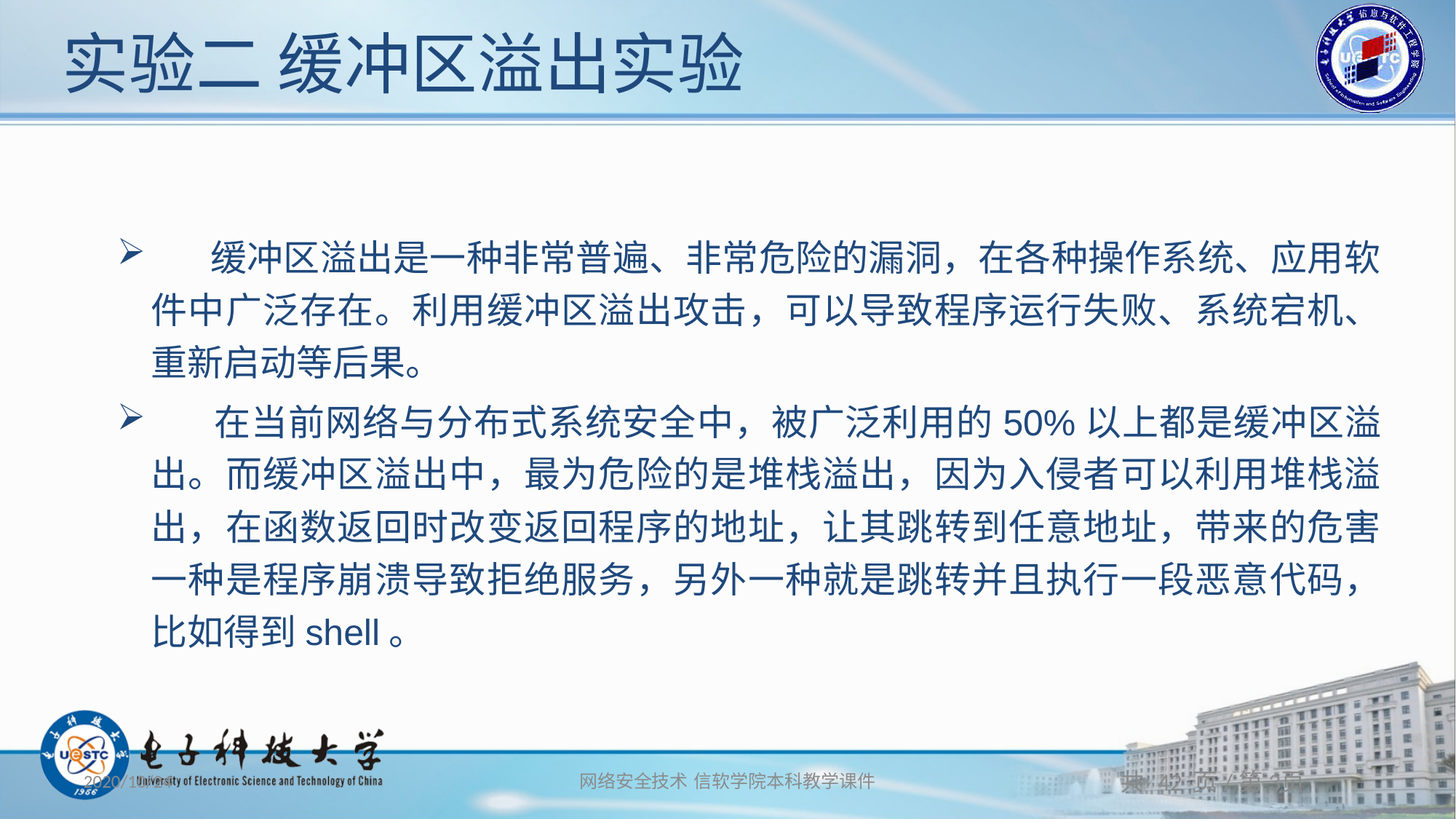

# 实验二 缓冲区溢出实验
      缓冲区溢出是一种非常普遍、非常危险的漏洞，在各种操作系统、应用软件中广泛存在。利用缓冲区溢出攻击，可以导致程序运行失败、系统宕机、重新启动等后果。
      在当前网络与分布式系统安全中，被广泛利用的50%以上都是缓冲区溢出。而缓冲区溢出中，最为危险的是堆栈溢出，因为入侵者可以利用堆栈溢出，在函数返回时改变返回程序的地址，让其跳转到任意地址，带来的危害一种是程序崩溃导致拒绝服务，另外一种就是跳转并且执行一段恶意代码，比如得到shell。
2020/10/24
网络安全技术 信软学院本科教学课件
共 42 页/第3页